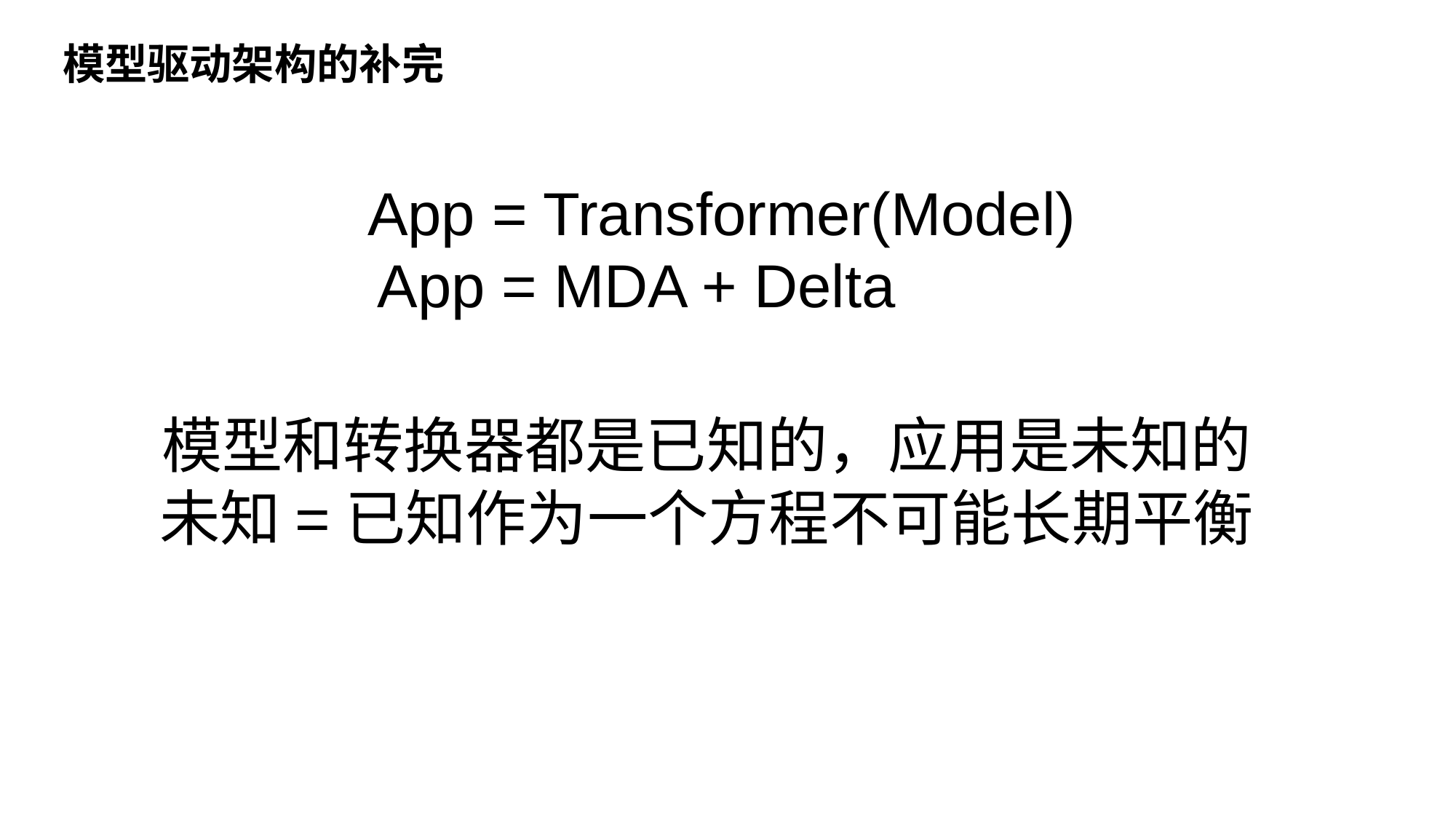

模型驱动架构的补完
App = Transformer(Model)
               App = MDA + Delta
模型和转换器都是已知的，应用是未知的
未知=已知作为一个方程不可能长期平衡